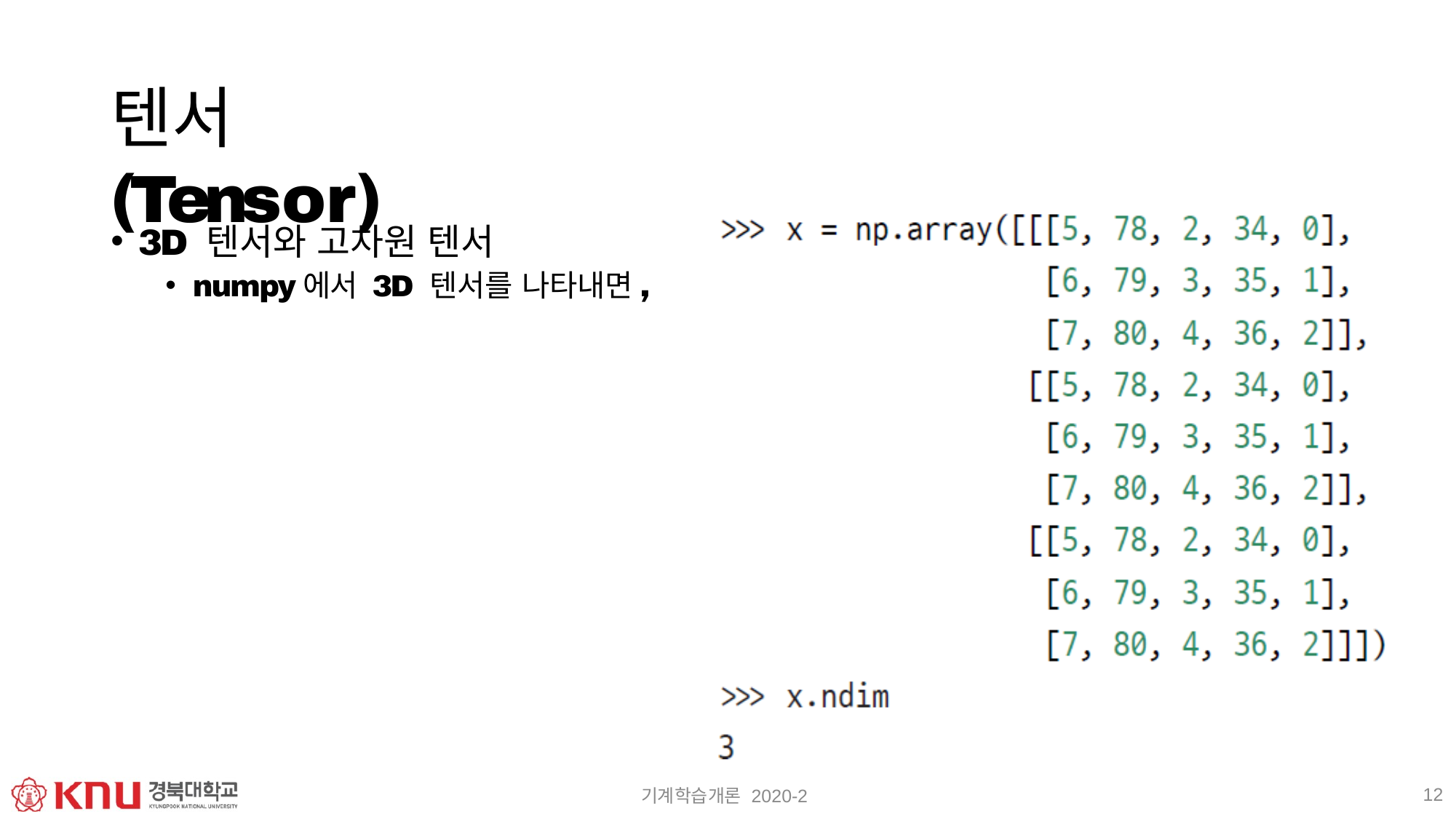

# 텐서(Tensor)
3D 텐서와 고차원 텐서
numpy에서 3D 텐서를 나타내면,

12
기계학습개론 2020-2